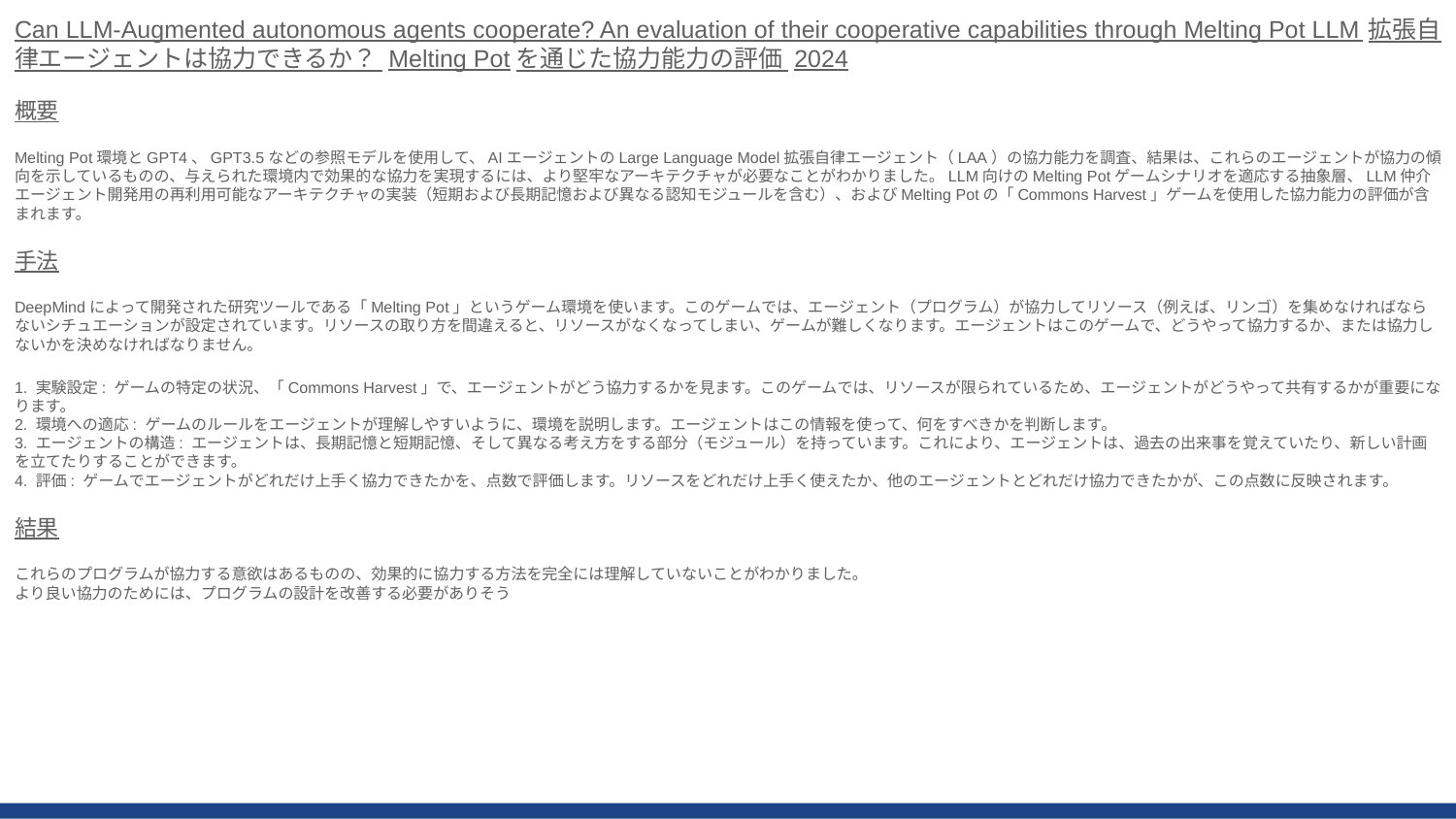

Can LLM-Augmented autonomous agents cooperate? An evaluation of their cooperative capabilities through Melting Pot LLM拡張自律エージェントは協力できるか？ Melting Potを通じた協力能力の評価 2024
概要
Melting Pot環境とGPT4、GPT3.5などの参照モデルを使用して、AIエージェントのLarge Language Model拡張自律エージェント（LAA）の協力能力を調査、結果は、これらのエージェントが協力の傾向を示しているものの、与えられた環境内で効果的な協力を実現するには、より堅牢なアーキテクチャが必要なことがわかりました。LLM向けのMelting Potゲームシナリオを適応する抽象層、LLM仲介エージェント開発用の再利用可能なアーキテクチャの実装（短期および長期記憶および異なる認知モジュールを含む）、およびMelting Potの「Commons Harvest」ゲームを使用した協力能力の評価が含まれます。
手法
DeepMindによって開発された研究ツールである「Melting Pot」というゲーム環境を使います。このゲームでは、エージェント（プログラム）が協力してリソース（例えば、リンゴ）を集めなければならないシチュエーションが設定されています。リソースの取り方を間違えると、リソースがなくなってしまい、ゲームが難しくなります。エージェントはこのゲームで、どうやって協力するか、または協力しないかを決めなければなりません。
1. 実験設定: ゲームの特定の状況、「Commons Harvest」で、エージェントがどう協力するかを見ます。このゲームでは、リソースが限られているため、エージェントがどうやって共有するかが重要になります。
2. 環境への適応: ゲームのルールをエージェントが理解しやすいように、環境を説明します。エージェントはこの情報を使って、何をすべきかを判断します。
3. エージェントの構造: エージェントは、長期記憶と短期記憶、そして異なる考え方をする部分（モジュール）を持っています。これにより、エージェントは、過去の出来事を覚えていたり、新しい計画を立てたりすることができます。
4. 評価: ゲームでエージェントがどれだけ上手く協力できたかを、点数で評価します。リソースをどれだけ上手く使えたか、他のエージェントとどれだけ協力できたかが、この点数に反映されます。
結果
これらのプログラムが協力する意欲はあるものの、効果的に協力する方法を完全には理解していないことがわかりました。
より良い協力のためには、プログラムの設計を改善する必要がありそう